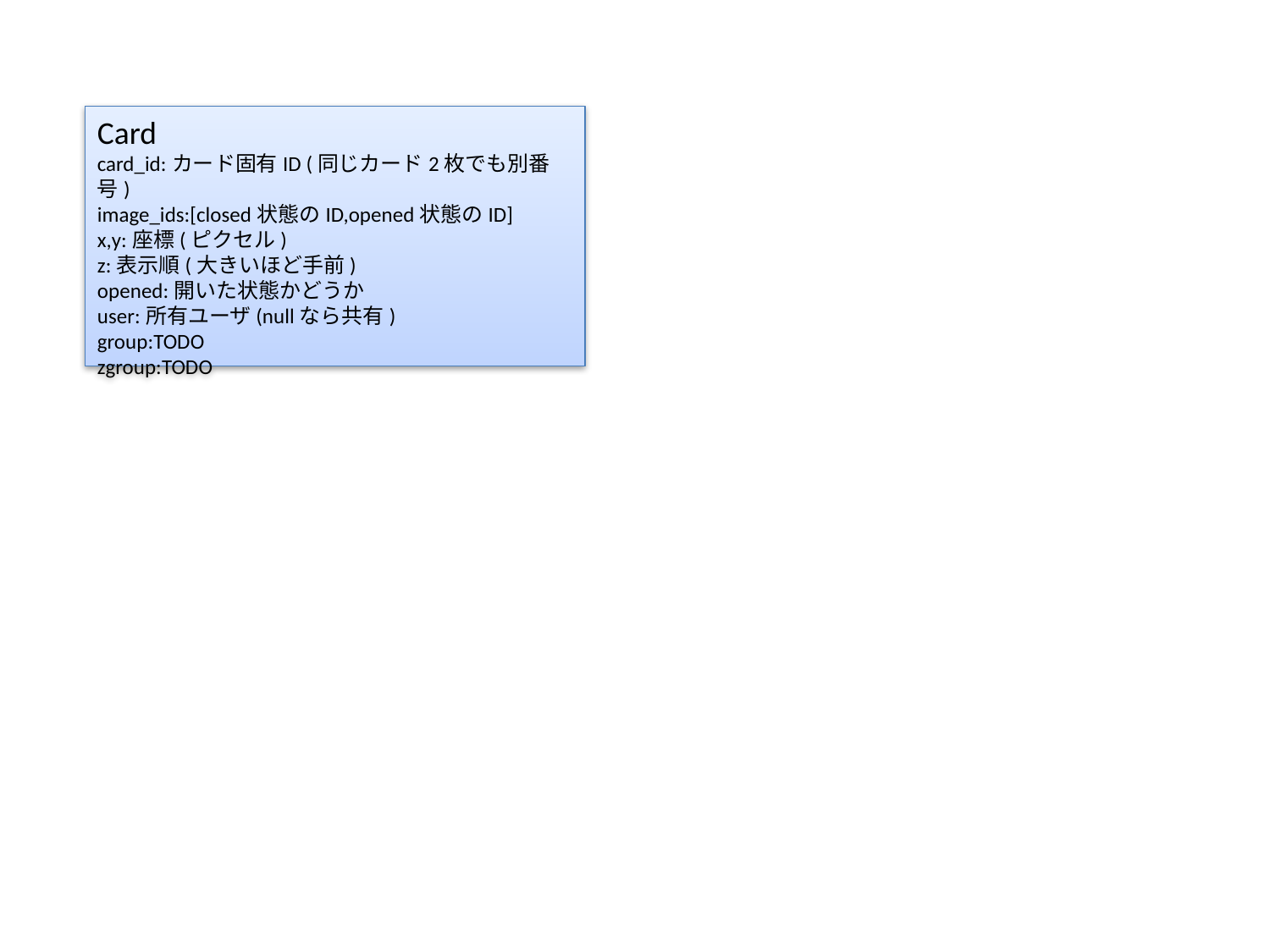

Card
card_id:カード固有ID (同じカード2枚でも別番号)
image_ids:[closed状態のID,opened状態のID]
x,y:座標(ピクセル)
z:表示順(大きいほど手前)
opened:開いた状態かどうか
user:所有ユーザ(nullなら共有)
group:TODO
zgroup:TODO